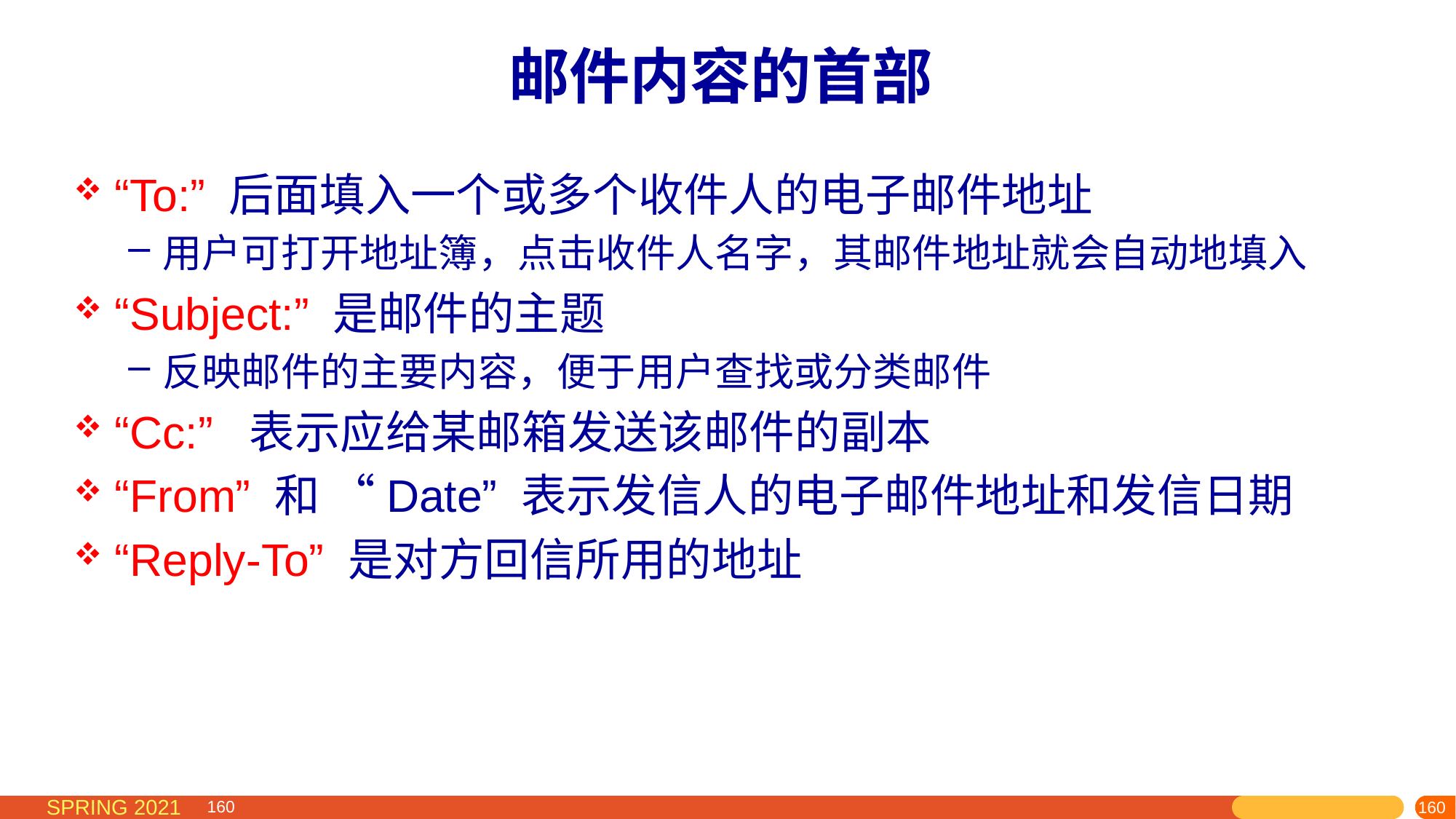

# 邮件内容的首部
“To:” 后面填入一个或多个收件人的电子邮件地址
用户可打开地址簿，点击收件人名字，其邮件地址就会自动地填入
“Subject:” 是邮件的主题
反映邮件的主要内容，便于用户查找或分类邮件
“Cc:”  表示应给某邮箱发送该邮件的副本
“From” 和 “Date” 表示发信人的电子邮件地址和发信日期
“Reply-To” 是对方回信所用的地址